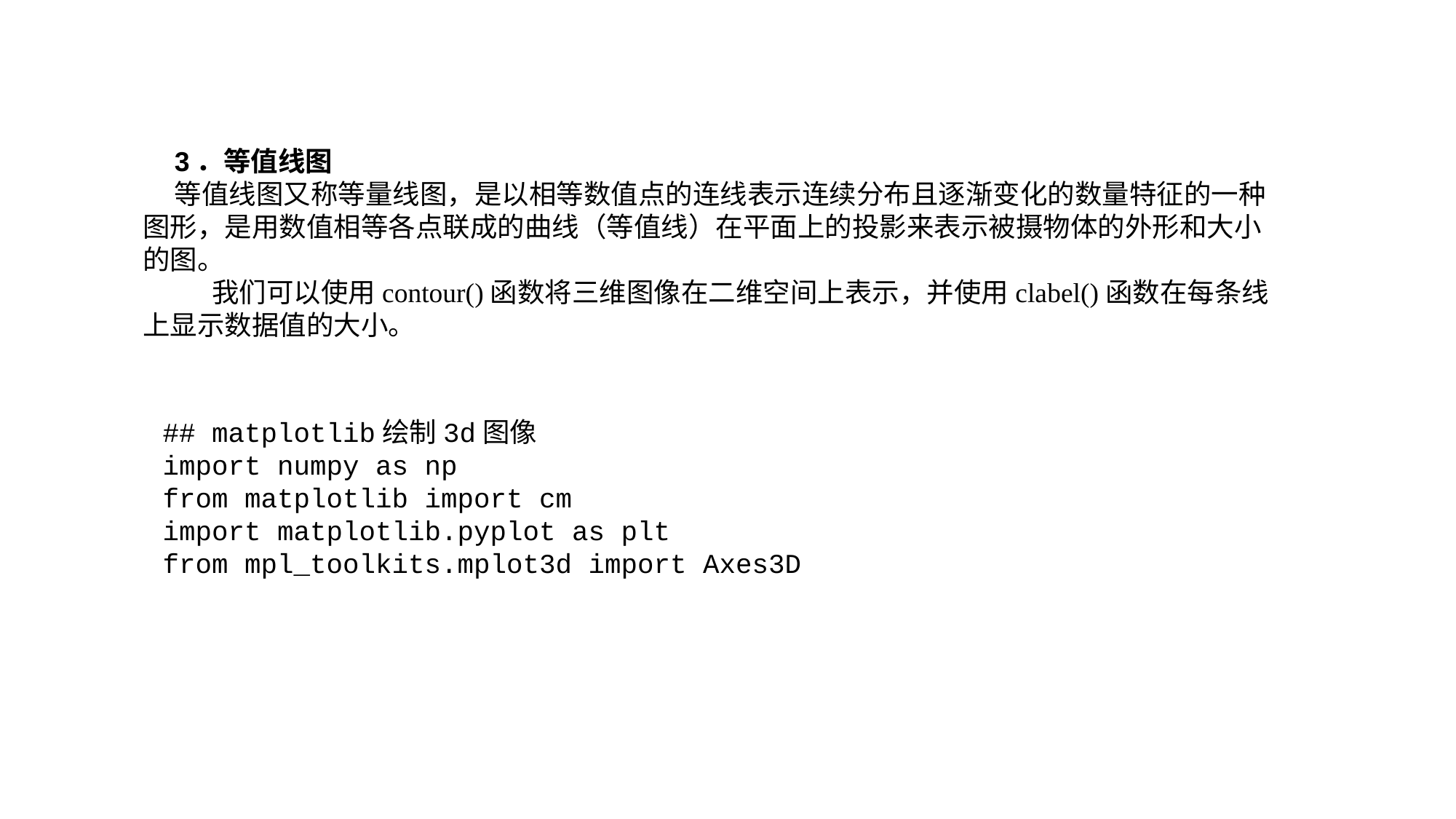

3．等值线图
等值线图又称等量线图，是以相等数值点的连线表示连续分布且逐渐变化的数量特征的一种图形，是用数值相等各点联成的曲线（等值线）在平面上的投影来表示被摄物体的外形和大小的图。
     我们可以使用contour()函数将三维图像在二维空间上表示，并使用clabel()函数在每条线上显示数据值的大小。
## matplotlib绘制3d图像
import numpy as np
from matplotlib import cm
import matplotlib.pyplot as plt
from mpl_toolkits.mplot3d import Axes3D